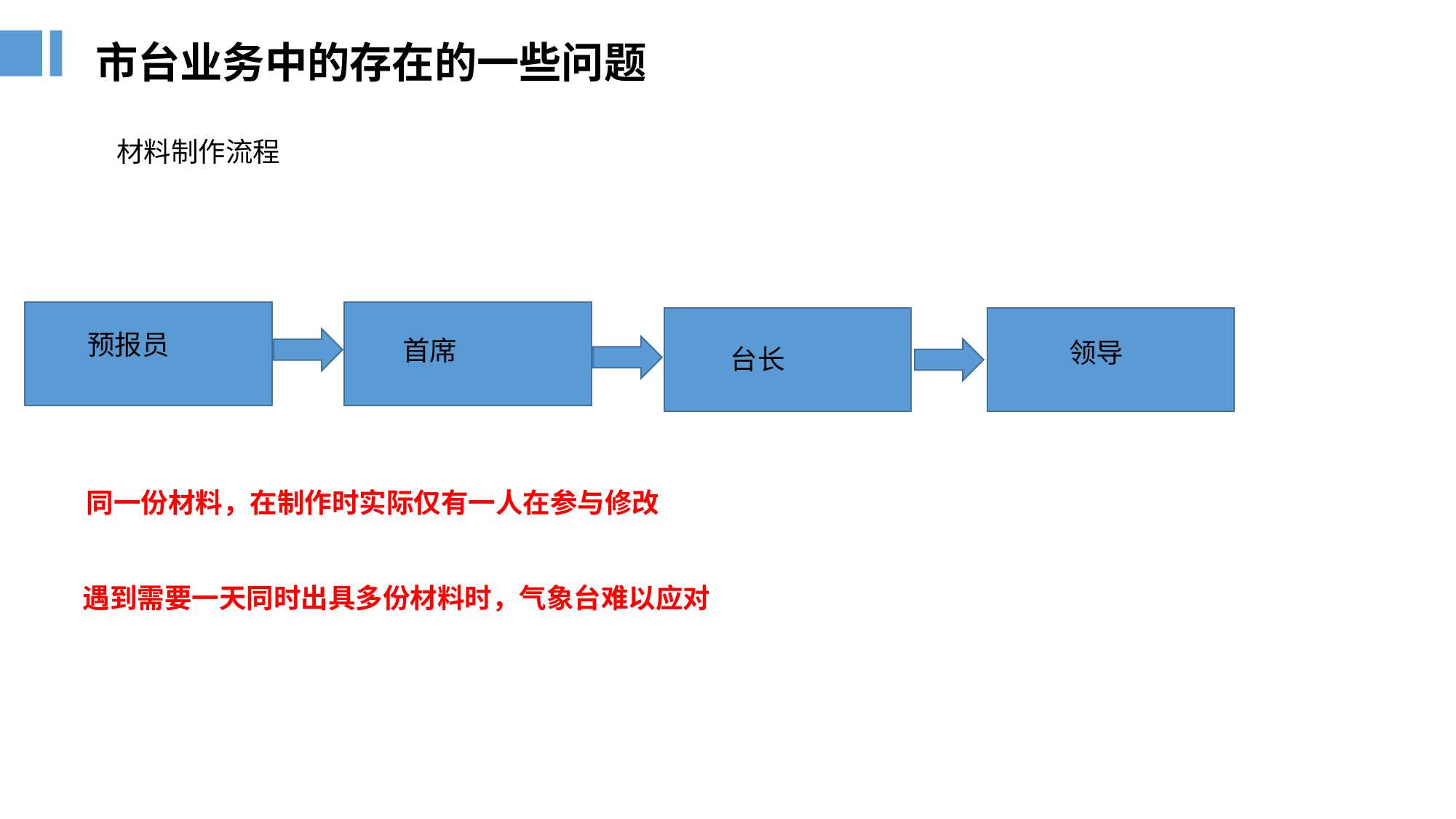

市台业务中的存在的一些问题

材料制作流程

预报员
首席

领导

台长

同一份材料，在制作时实际仅有一人在参与修改
遇到需要一天同时出具多份材料时，气象台难以应对